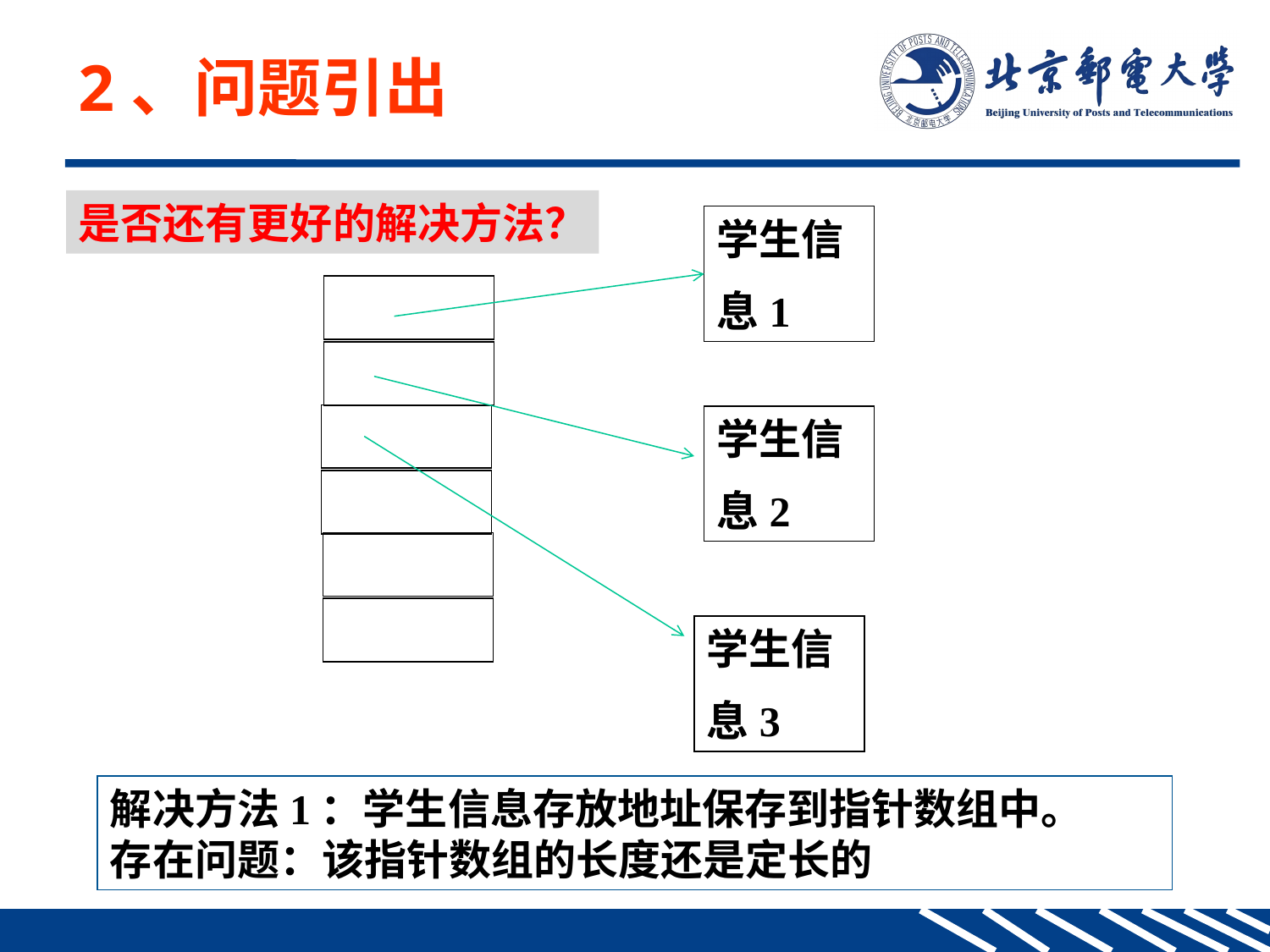

2、问题引出
是否还有更好的解决方法？
学生信
息1

学生信
息2

学生信
息3
解决方法1：学生信息存放地址保存到指针数组中。
存在问题：该指针数组的长度还是定长的